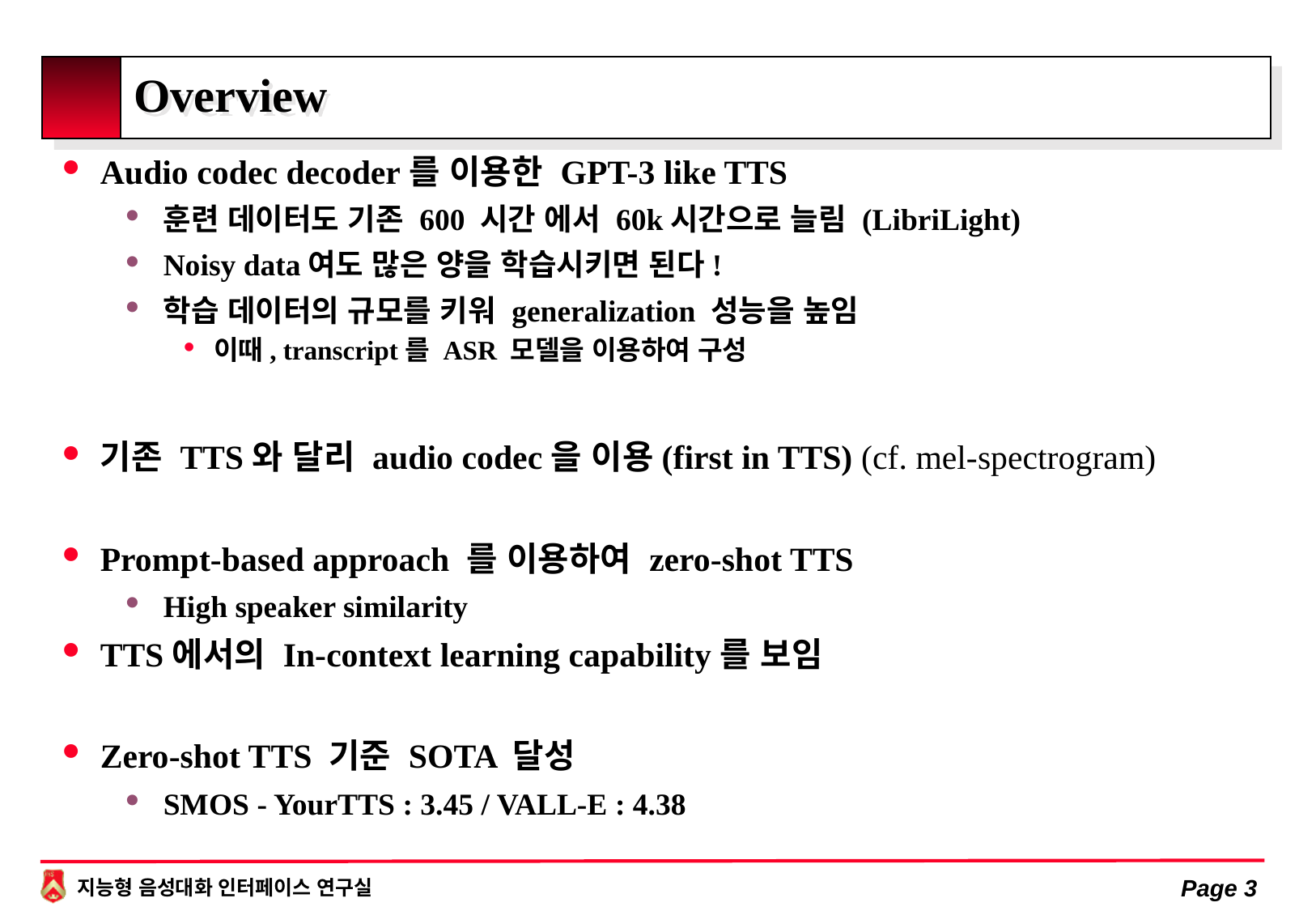

# Overview
Audio codec decoder를 이용한 GPT-3 like TTS
훈련 데이터도 기존 600 시간 에서 60k시간으로 늘림 (LibriLight)
Noisy data여도 많은 양을 학습시키면 된다!
학습 데이터의 규모를 키워 generalization 성능을 높임
이때, transcript를 ASR 모델을 이용하여 구성

기존 TTS와 달리 audio codec을 이용(first in TTS) (cf. mel-spectrogram)

Prompt-based approach 를 이용하여 zero-shot TTS
High speaker similarity
TTS에서의 In-context learning capability를 보임

Zero-shot TTS 기준 SOTA 달성
SMOS - YourTTS : 3.45 / VALL-E : 4.38

Page 3